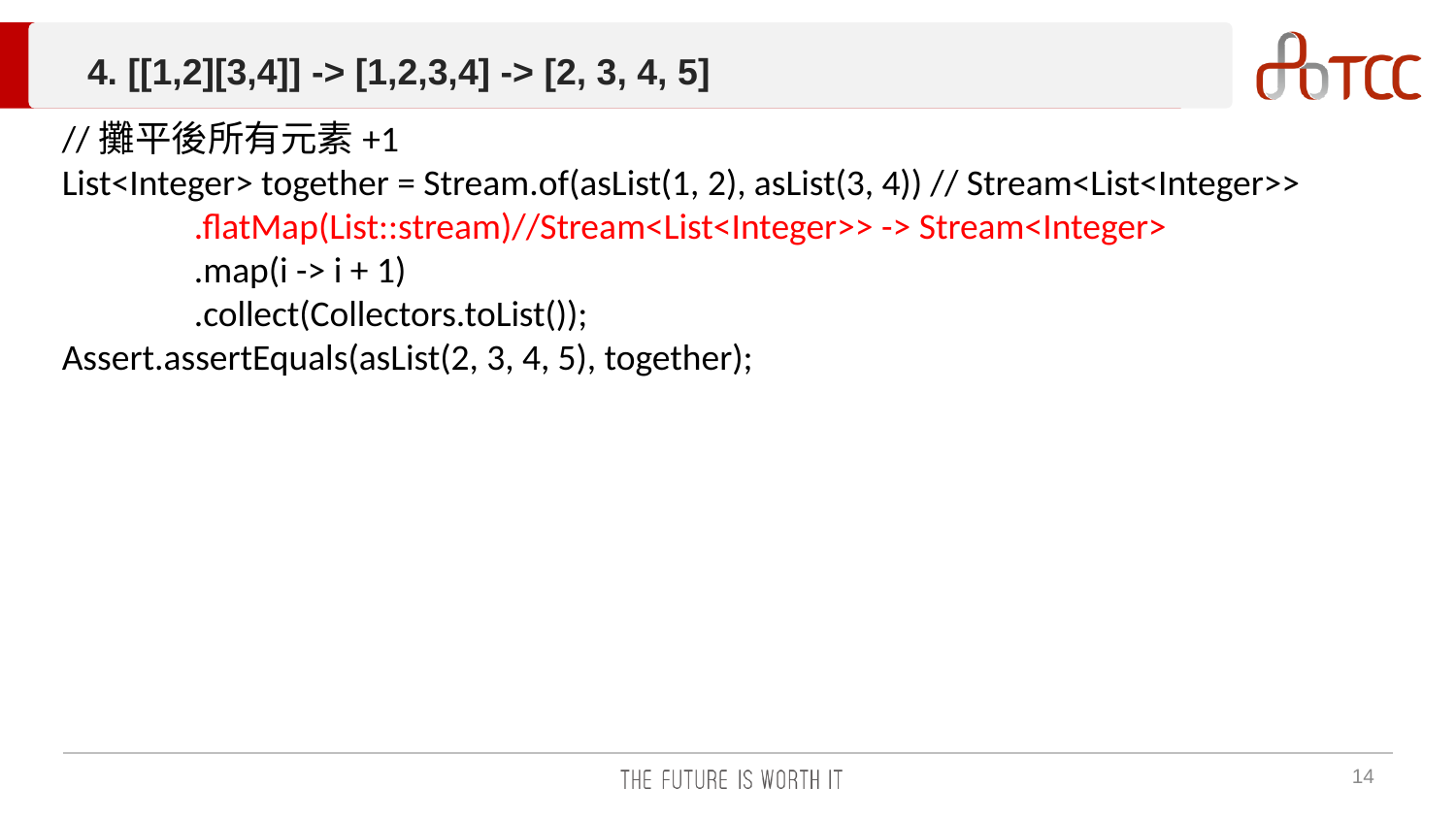

# 4. [[1,2][3,4]] -> [1,2,3,4] -> [2, 3, 4, 5]
//攤平後所有元素+1
List<Integer> together = Stream.of(asList(1, 2), asList(3, 4)) // Stream<List<Integer>>
                .flatMap(List::stream)//Stream<List<Integer>> -> Stream<Integer>
                .map(i -> i + 1)
                .collect(Collectors.toList());
Assert.assertEquals(asList(2, 3, 4, 5), together);
14